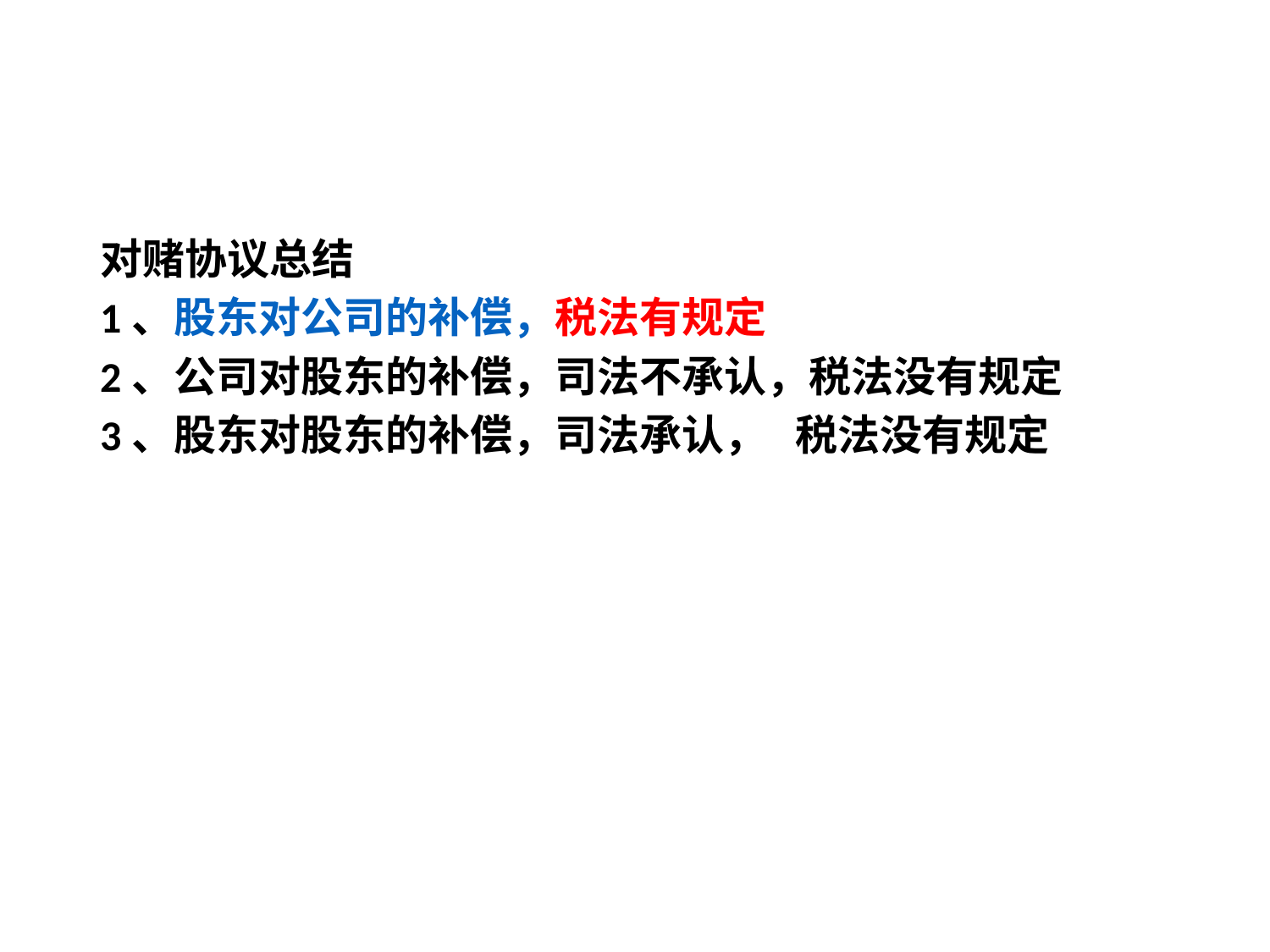

#
对赌协议总结
1、股东对公司的补偿，税法有规定
2、公司对股东的补偿，司法不承认，税法没有规定
3、股东对股东的补偿，司法承认，   税法没有规定